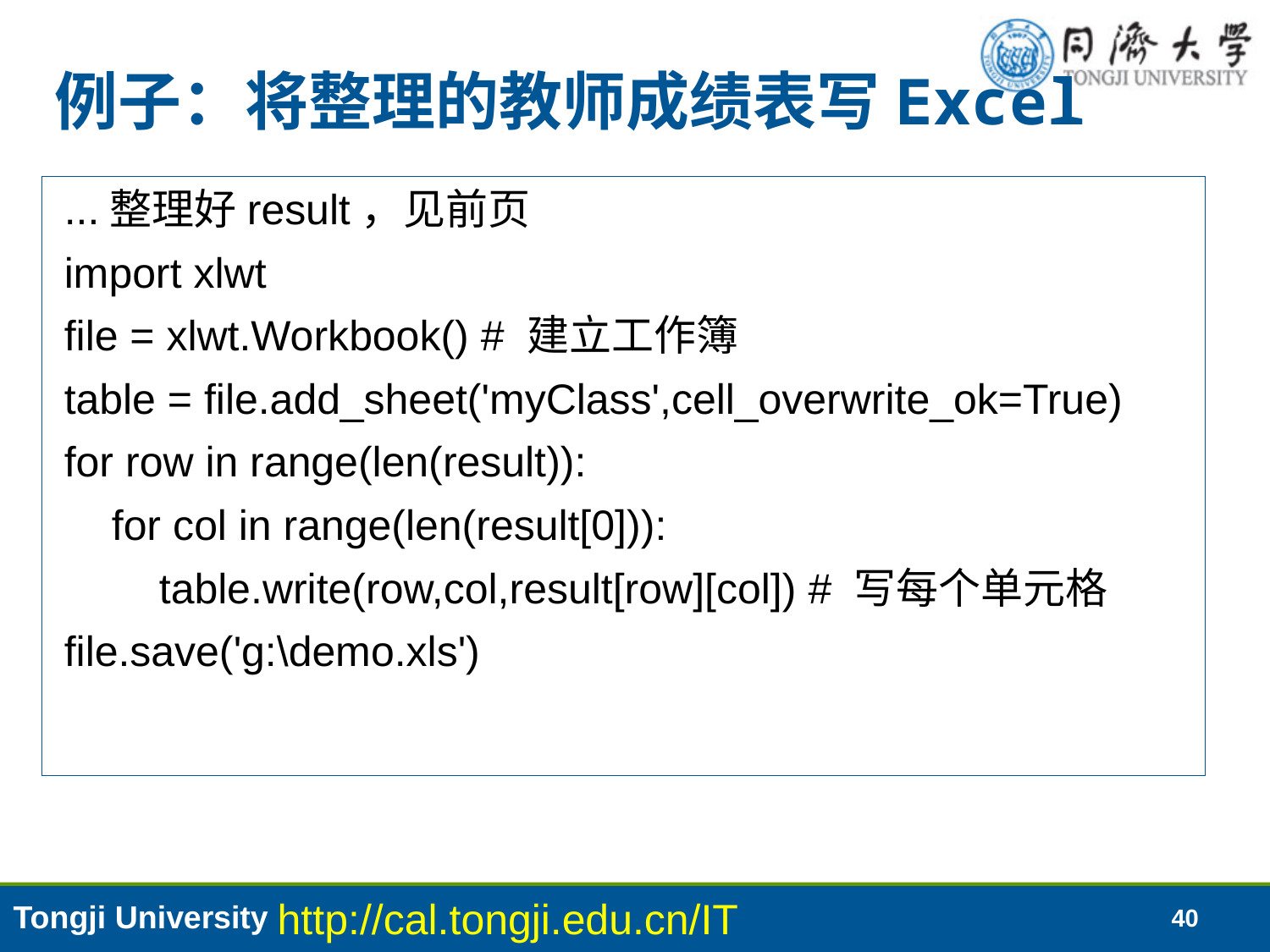

# 例子：将整理的教师成绩表写Excel
...整理好result，见前页
import xlwt
file = xlwt.Workbook() # 建立工作簿
table = file.add_sheet('myClass',cell_overwrite_ok=True)
for row in range(len(result)):
    for col in range(len(result[0])):
        table.write(row,col,result[row][col]) # 写每个单元格
file.save('g:\demo.xls')